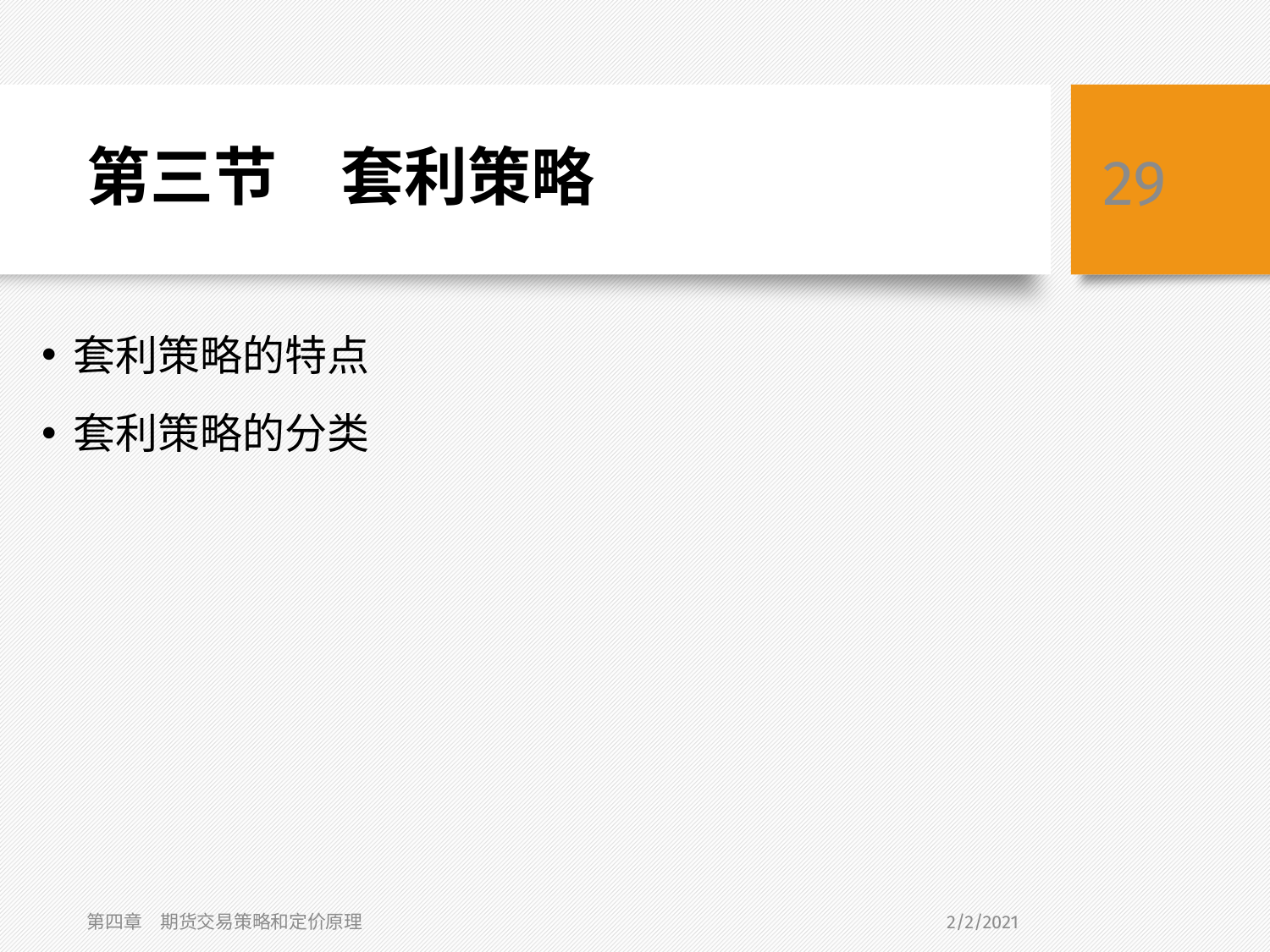

# 第三节　套利策略
29
套利策略的特点
套利策略的分类

2/2/2021
第四章　期货交易策略和定价原理